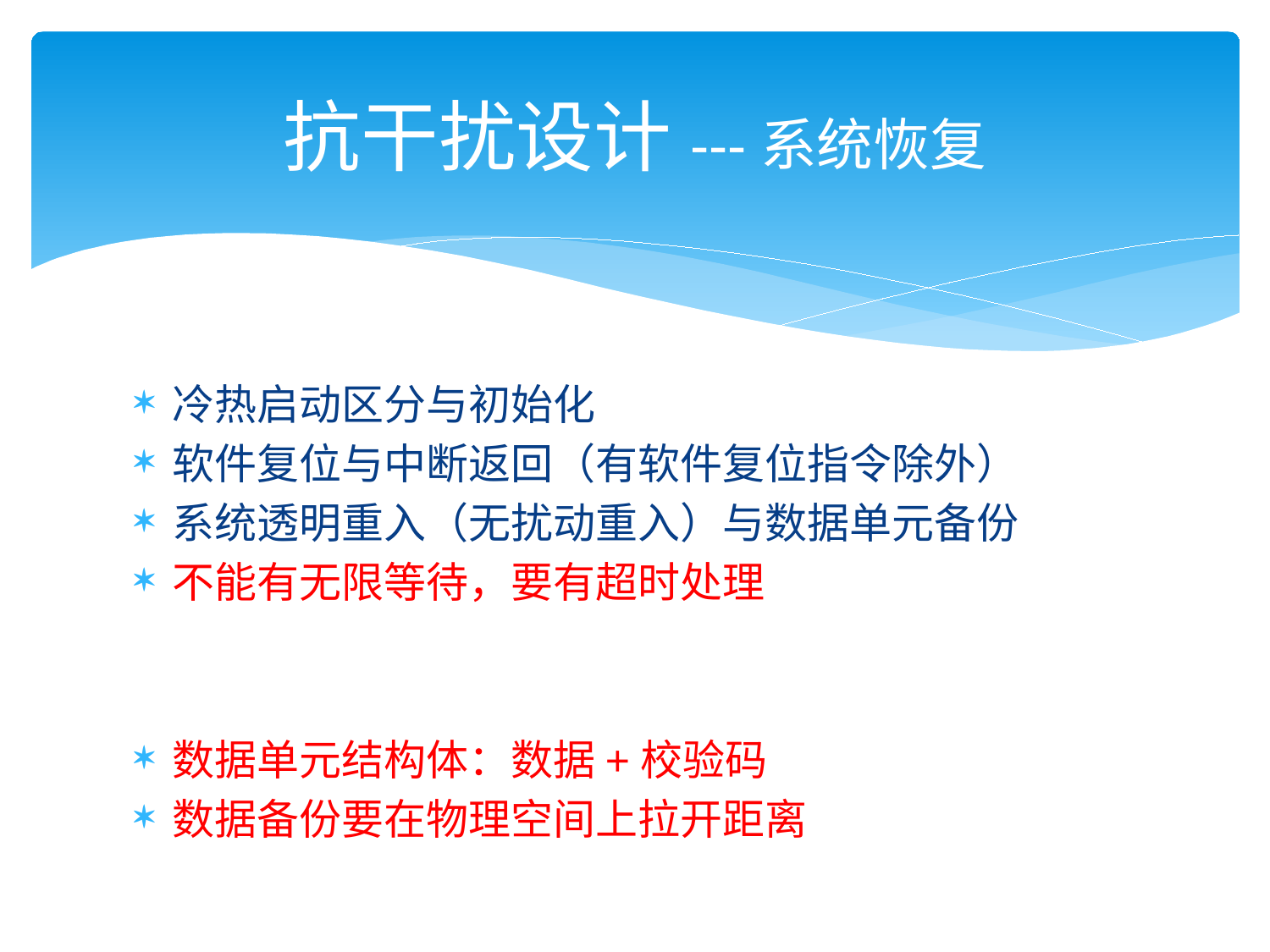

# 抗干扰设计---系统恢复
冷热启动区分与初始化
软件复位与中断返回（有软件复位指令除外）
系统透明重入（无扰动重入）与数据单元备份
不能有无限等待，要有超时处理

数据单元结构体：数据+校验码
数据备份要在物理空间上拉开距离